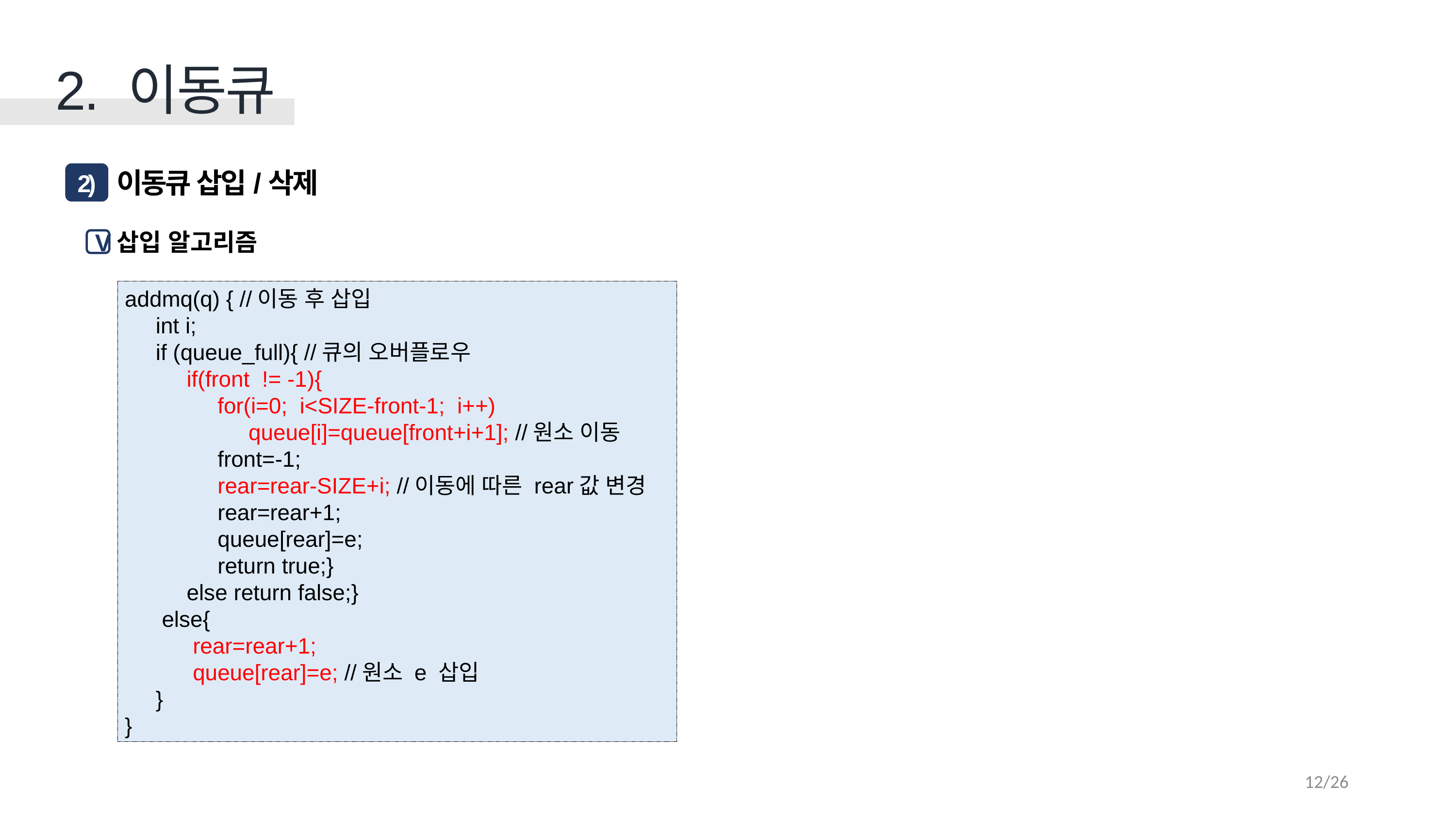

2. 이동큐

 이동큐 삽입/삭제
2)
삽입 알고리즘

V
addmq(q) { //이동 후 삽입
     int i;
     if (queue_full){ //큐의 오버플로우
          if(front  != -1){
               for(i=0;  i<SIZE-front-1;  i++)
                    queue[i]=queue[front+i+1]; //원소 이동
               front=-1;
               rear=rear-SIZE+i; //이동에 따른 rear값 변경
               rear=rear+1;
               queue[rear]=e;
               return true;}
          else return false;}
      else{
           rear=rear+1;
           queue[rear]=e; //원소 e 삽입
     }
}
12/26